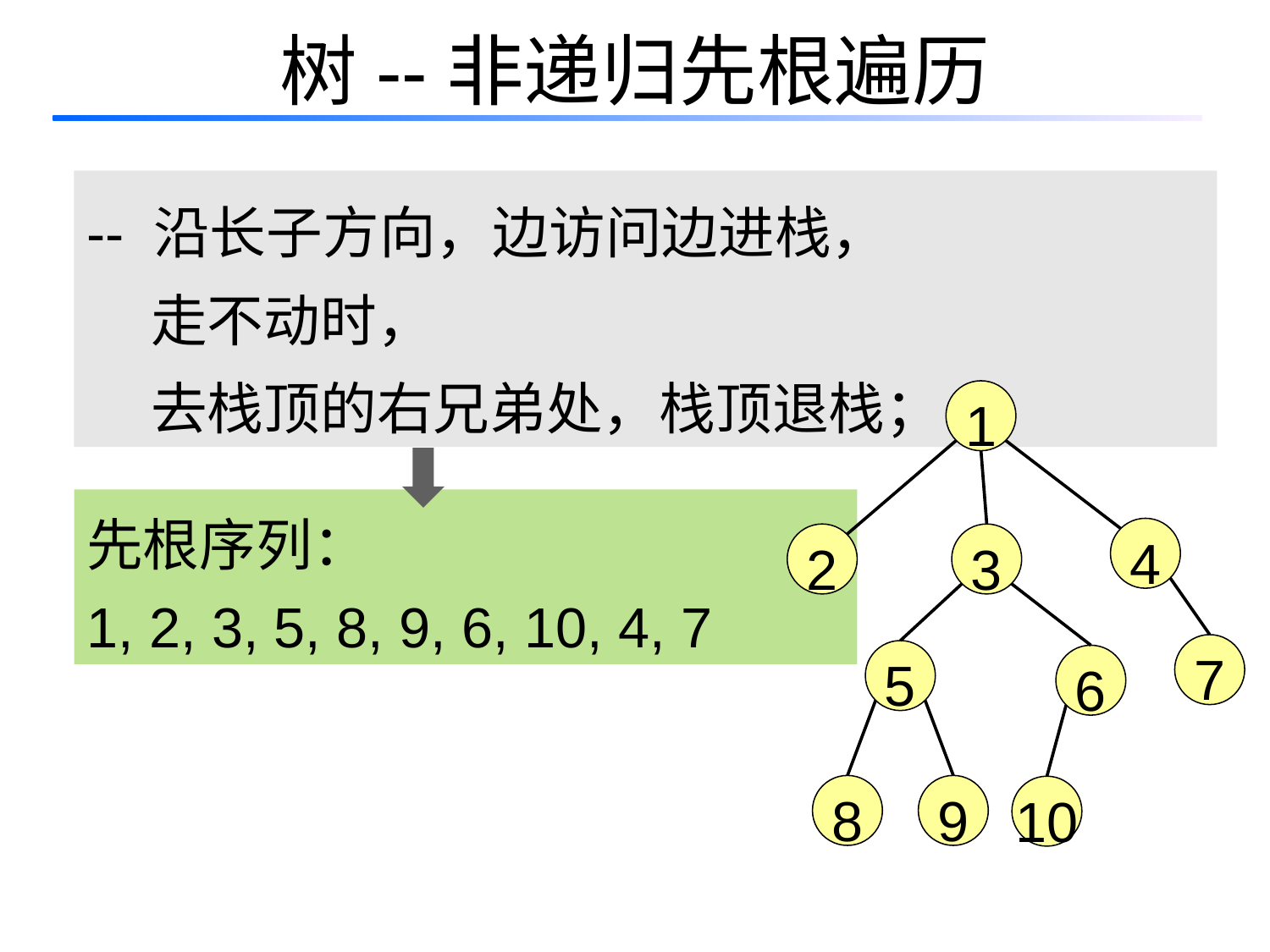

# 树--非递归先根遍历

-- 沿长子方向，边访问边进栈，
    走不动时，
    去栈顶的右兄弟处，栈顶退栈；
1

先根序列：

4
2
3
1, 2, 3, 5, 8, 9, 6, 10, 4, 7
7
5
6
8
9
10